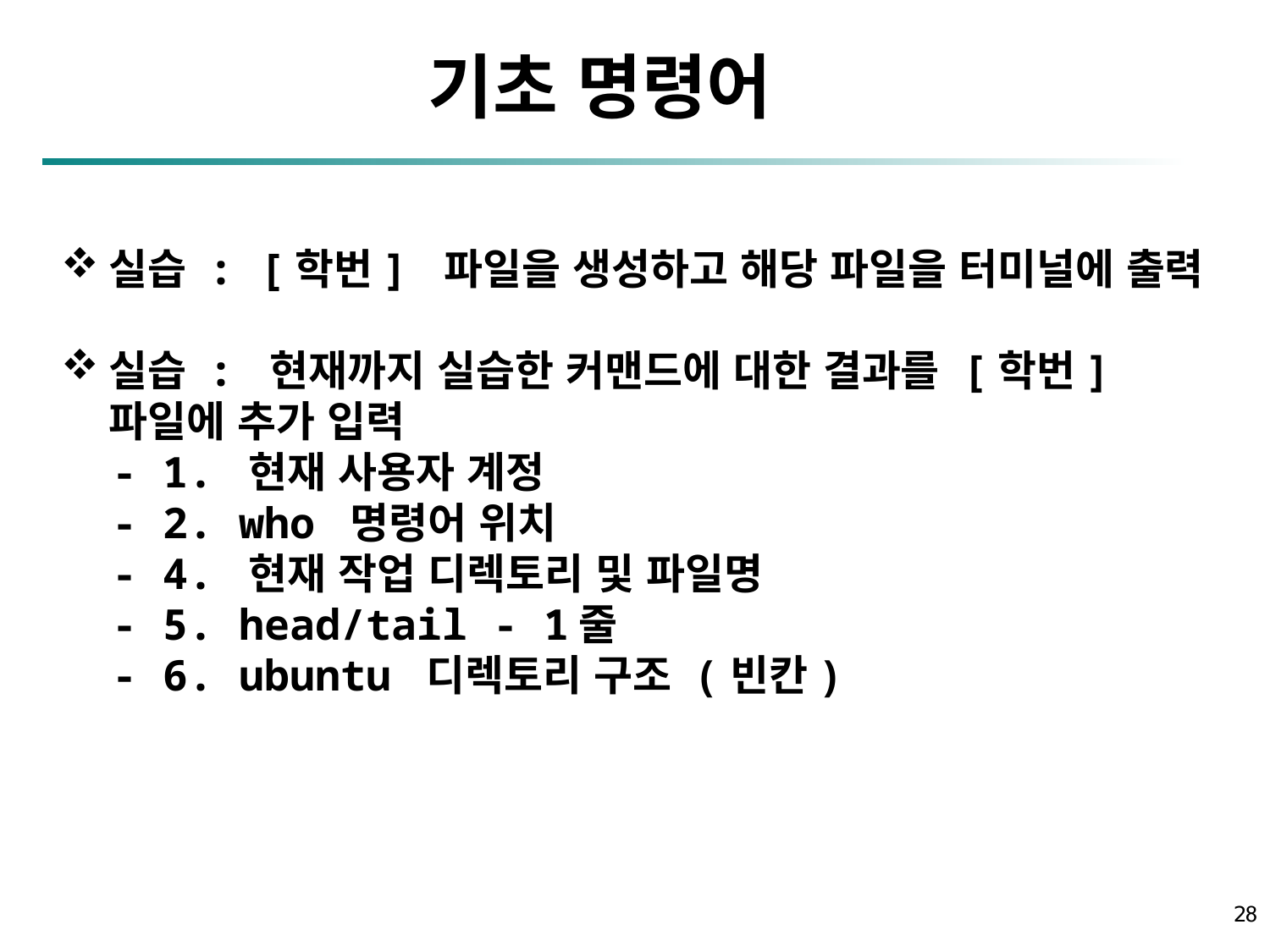

파일 편집 : VI 에디터
기초 명령어
실습 : [학번] 파일을 생성하고 해당 파일을 터미널에 출력

실습 : 현재까지 실습한 커맨드에 대한 결과를 [학번]파일에 추가 입력
  - 1. 현재 사용자 계정
  - 2. who 명령어 위치
  - 4. 현재 작업 디렉토리 및 파일명
  - 5. head/tail - 1줄
  - 6. ubuntu 디렉토리 구조 (빈칸)
28